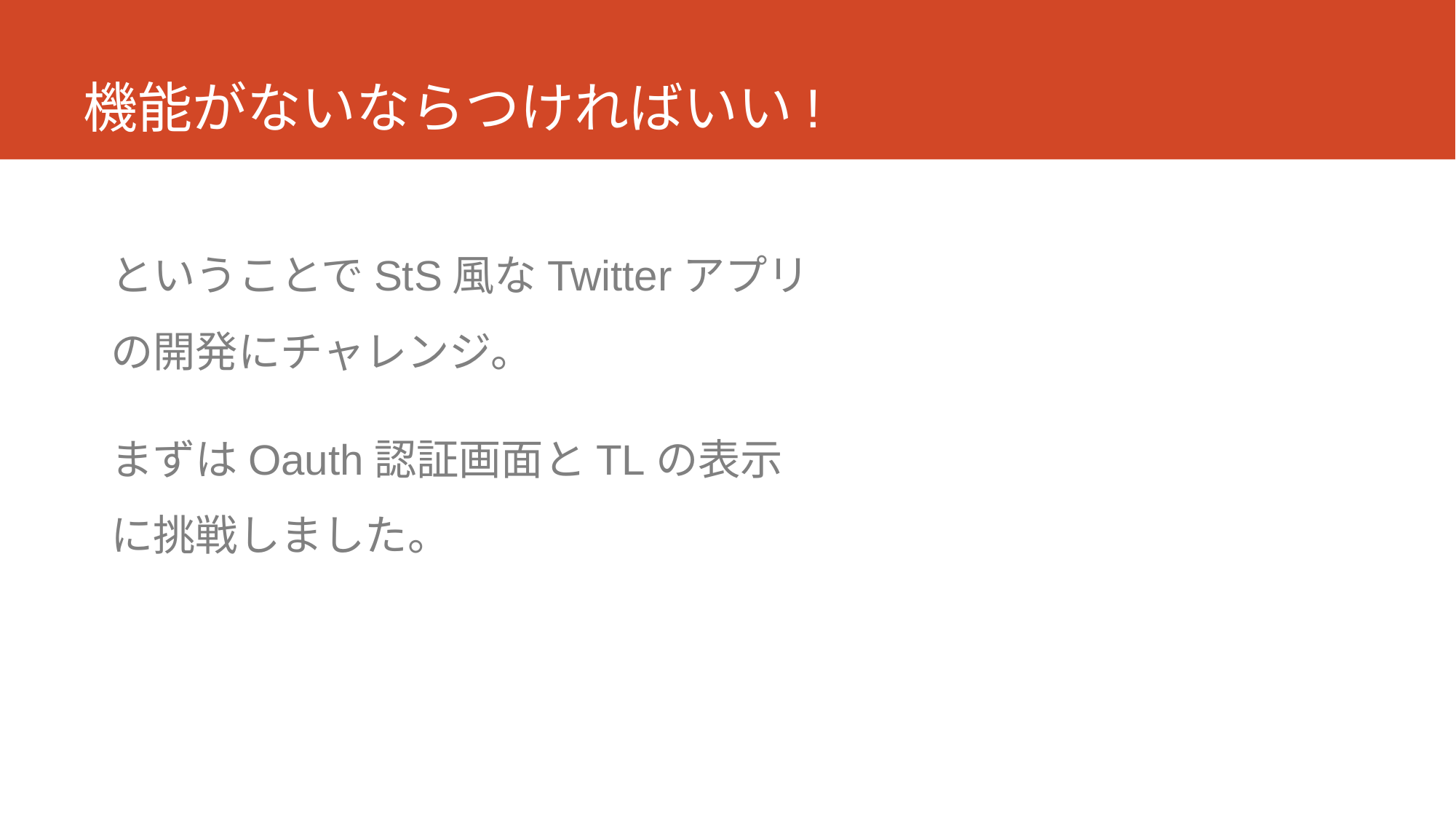

# 機能がないならつければいい!
ということでStS風なTwitterアプリの開発にチャレンジ。
まずはOauth認証画面とTLの表示に挑戦しました。